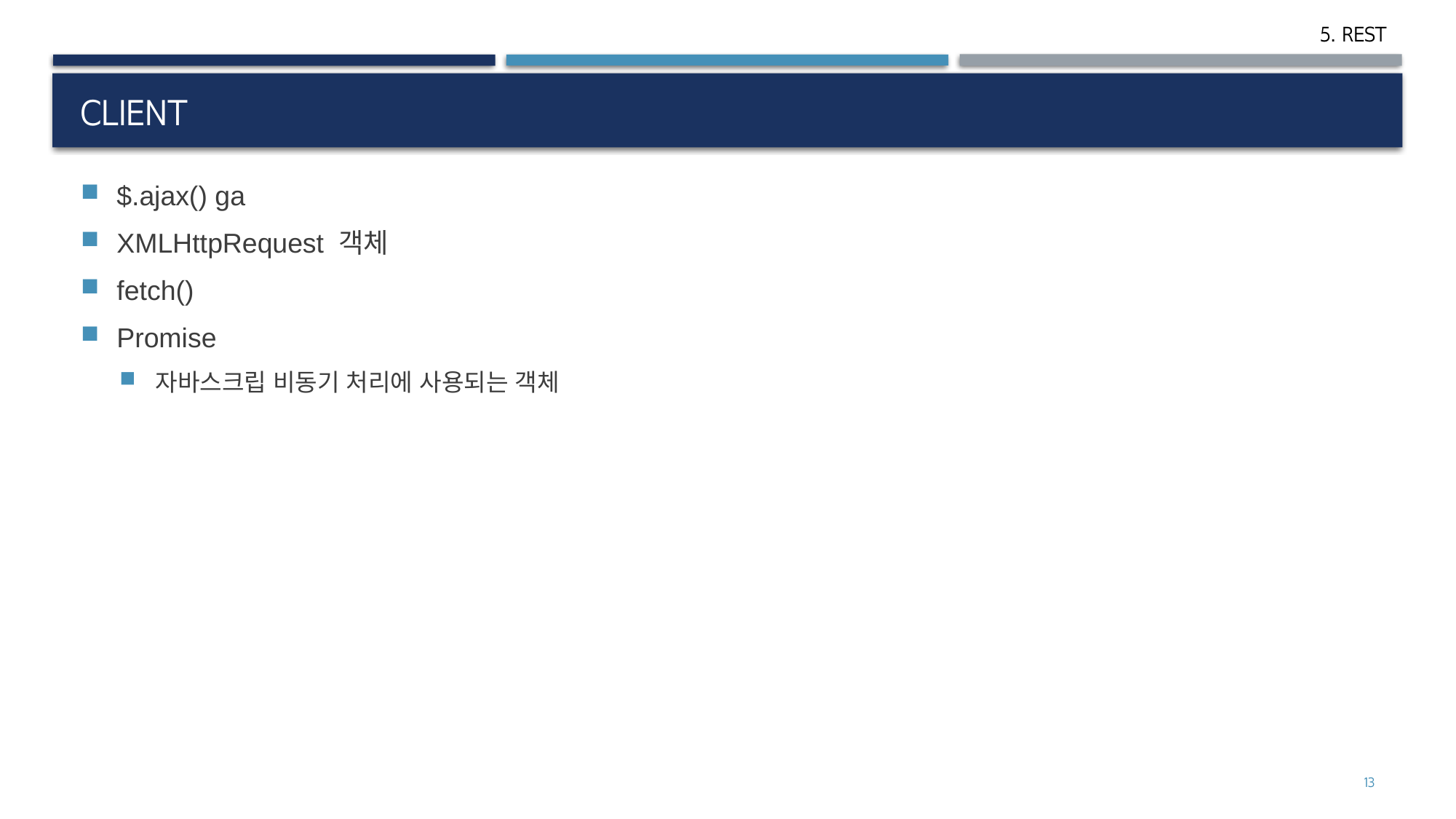

# CLIENT
$.ajax() ga
XMLHttpRequest 객체
fetch()
Promise
자바스크립 비동기 처리에 사용되는 객체

13